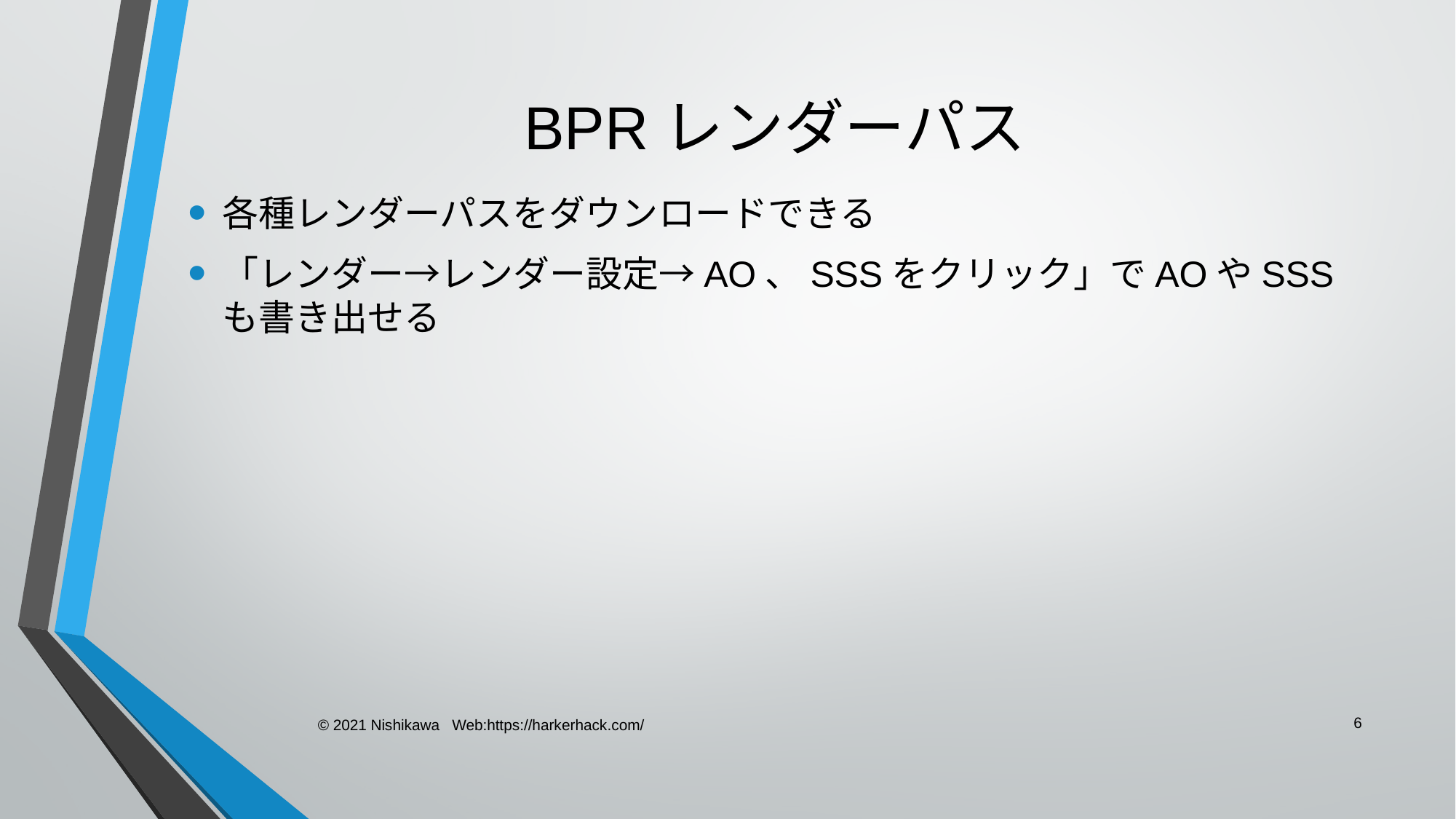

# BPRレンダーパス
各種レンダーパスをダウンロードできる
「レンダー→レンダー設定→AO、SSSをクリック」でAOやSSSも書き出せる

6
© 2021 Nishikawa   Web:https://harkerhack.com/